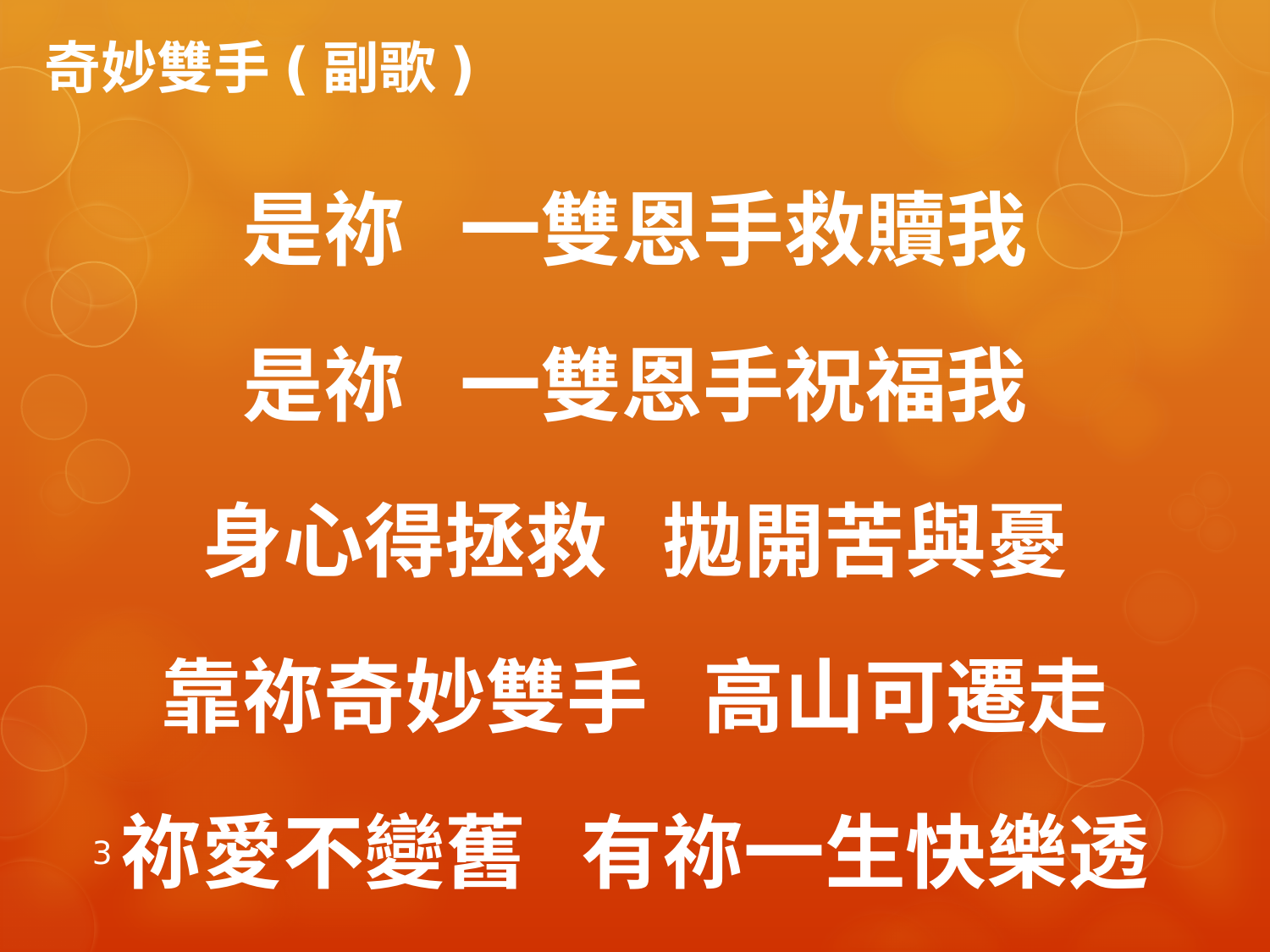

# 奇妙雙手(副歌)
是祢   一雙恩手救贖我
是祢   一雙恩手祝福我
身心得拯救   拋開苦與憂
靠祢奇妙雙手   高山可遷走
祢愛不變舊   有祢一生快樂透
3